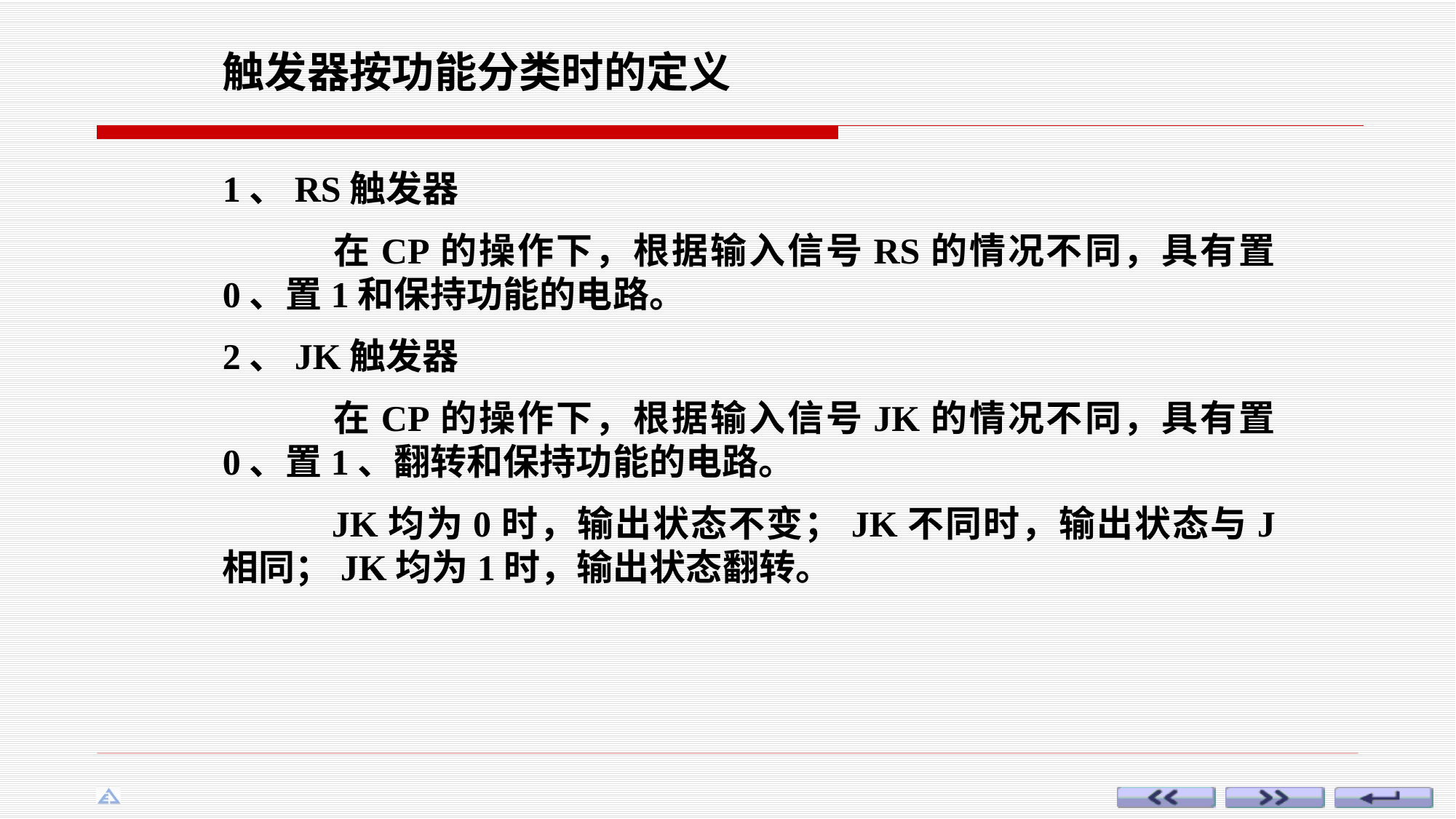

触发器按功能分类时的定义
1、RS触发器
	在CP的操作下，根据输入信号RS的情况不同，具有置0、置1和保持功能的电路。
2、JK触发器
	在CP的操作下，根据输入信号JK的情况不同，具有置0、置1、翻转和保持功能的电路。
	JK均为0时，输出状态不变；JK不同时，输出状态与J相同；JK均为1时，输出状态翻转。